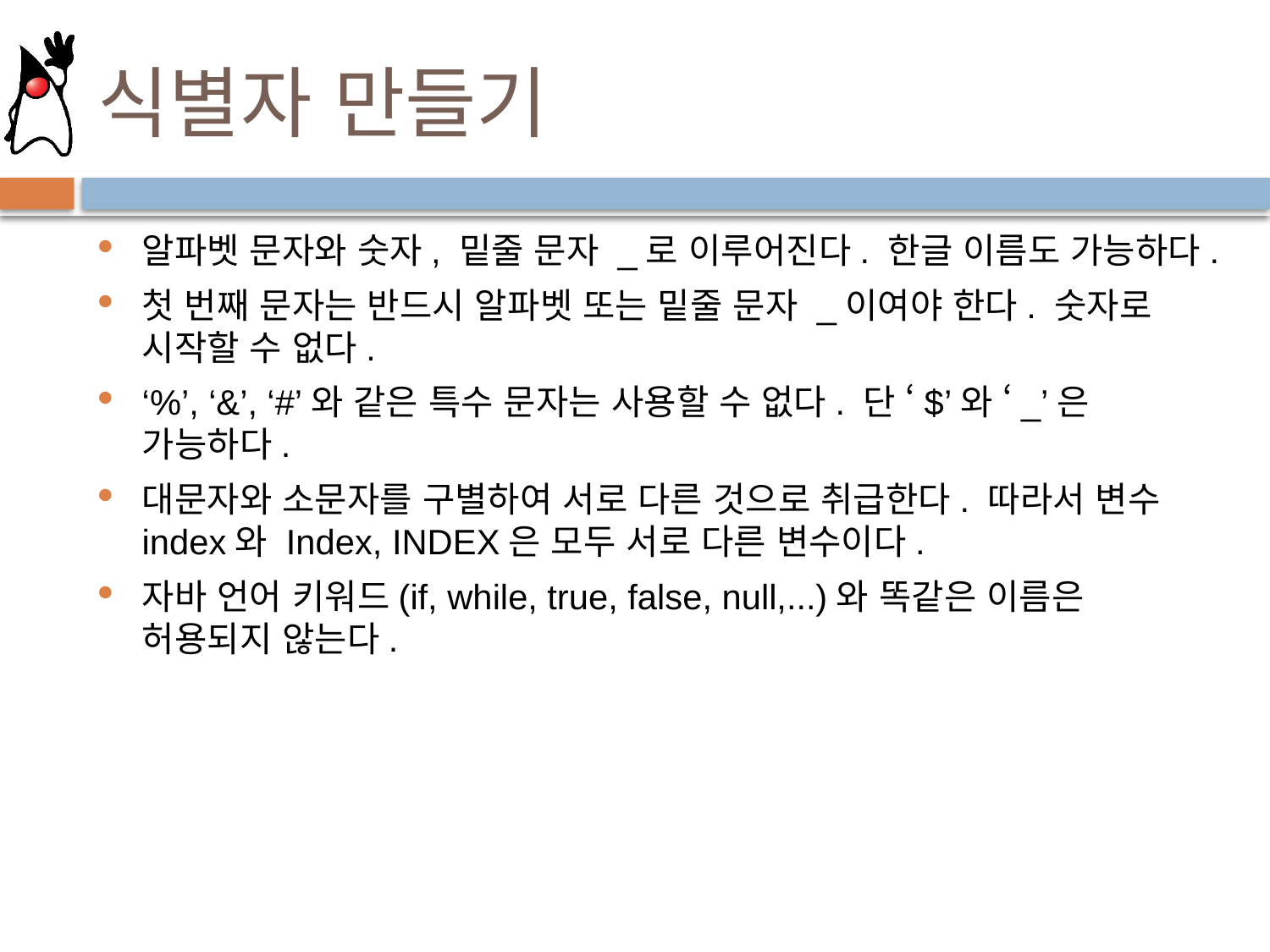

# 식별자 만들기
알파벳 문자와 숫자, 밑줄 문자 _로 이루어진다. 한글 이름도 가능하다.
첫 번째 문자는 반드시 알파벳 또는 밑줄 문자 _이여야 한다. 숫자로 시작할 수 없다.
‘%’, ‘&’, ‘#’와 같은 특수 문자는 사용할 수 없다. 단 ‘$’와 ‘_’은 가능하다.
대문자와 소문자를 구별하여 서로 다른 것으로 취급한다. 따라서 변수 index와 Index, INDEX은 모두 서로 다른 변수이다.
자바 언어 키워드(if, while, true, false, null,...)와 똑같은 이름은 허용되지 않는다.